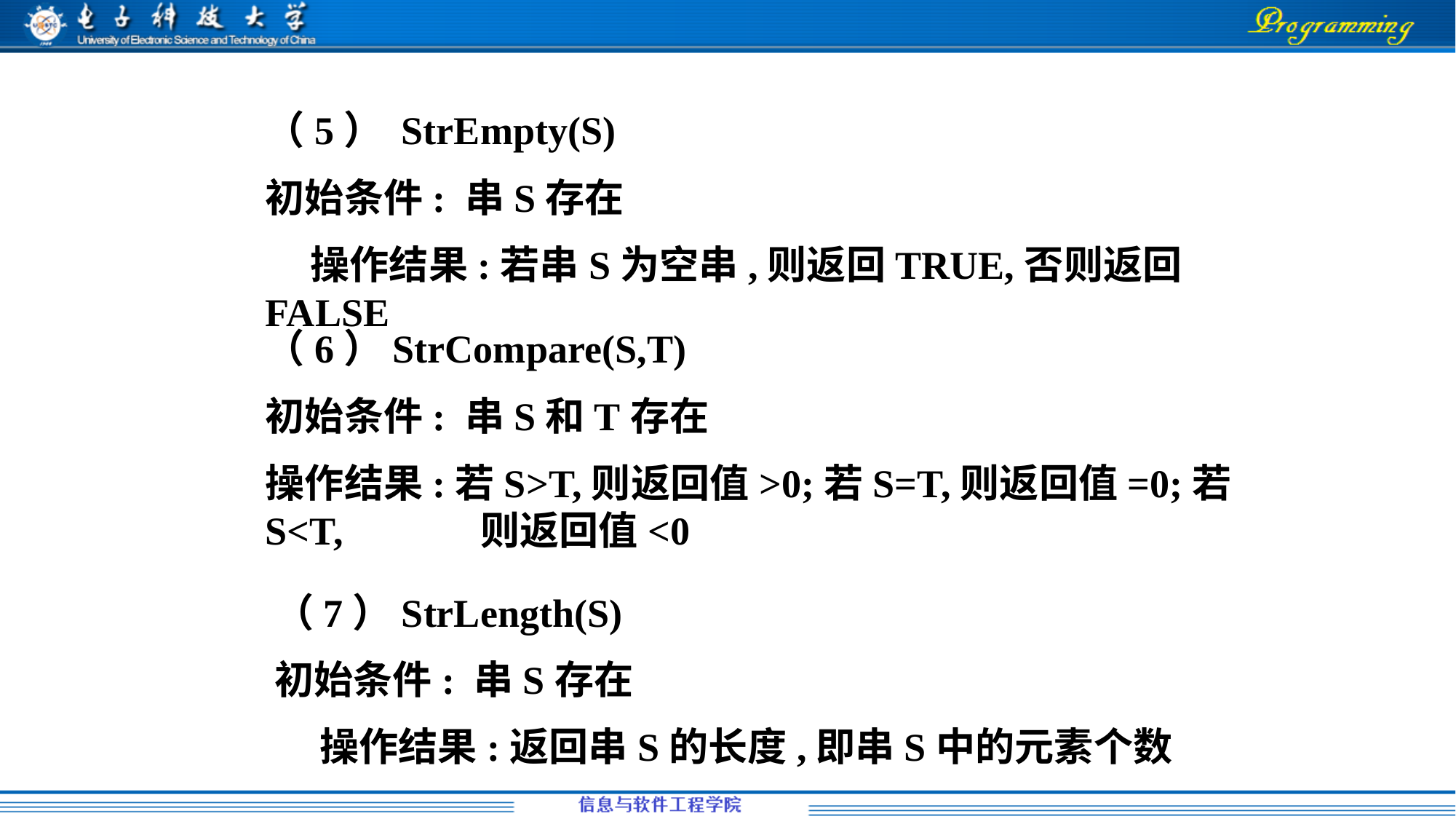

（5） StrEmpty(S)
初始条件: 串S存在
    操作结果:若串S为空串,则返回TRUE,否则返回FALSE
（6）StrCompare(S,T)
初始条件: 串S和T存在
操作结果:若S>T,则返回值>0;若S=T,则返回值=0;若S<T,             则返回值<0
（7）StrLength(S)
初始条件: 串S存在
    操作结果:返回串S的长度,即串S中的元素个数